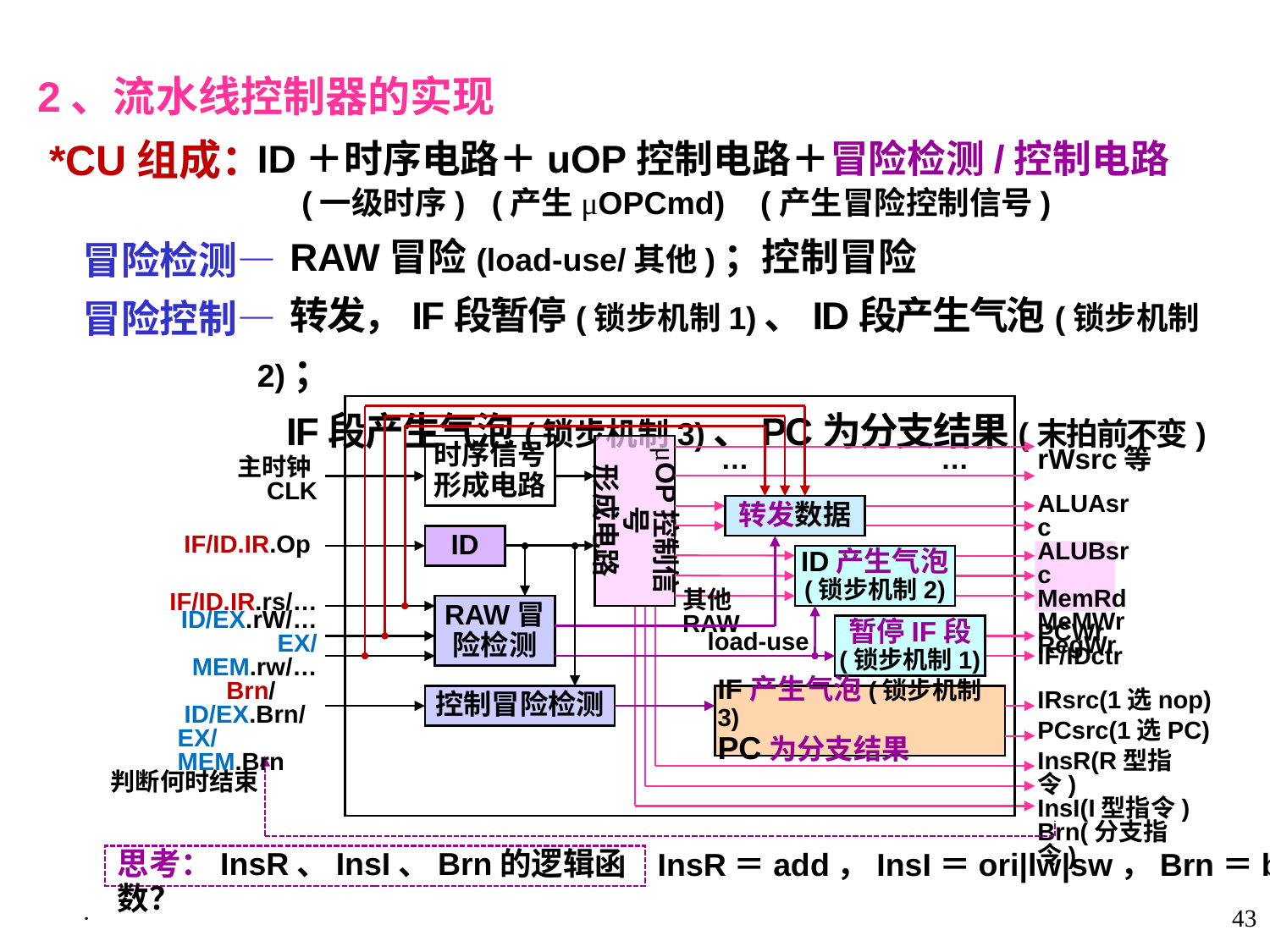

2、流水线控制器的实现
 *CU组成：

    冒险检测—
    冒险控制—
ID＋时序电路＋uOP控制电路＋冒险检测/控制电路
     (一级时序)   (产生μOPCmd)    (产生冒险控制信号)
   RAW冒险(load-use/其他)；控制冒险
   转发，IF段暂停(锁步机制1)、ID段产生气泡(锁步机制2)；
   IF段产生气泡(锁步机制3)、PC为分支结果(末拍前不变)

时序信号形成电路
μOP控制信号
形成电路
…
rWsrc等
…
主时钟CLK
ALUAsrc
ALUBsrc
MemRd
MeMWr
RegWr

ID
IF/ID.IR.Op

InsR(R型指令)
InsI(I型指令)
Brn(分支指令)
转发数据
IF/ID.IR.rs/…
RAW冒险检测
其他RAW
ID/EX.rW/…
EX/MEM.rw/…
load-use
       Brn/
 ID/EX.Brn/
EX/MEM.Brn
控制冒险检测
ID产生气泡
(锁步机制2)
暂停IF段
(锁步机制1)
PCWr
IF/IDctr
IRsrc(1选nop)
IF产生气泡(锁步机制3)
PC为分支结果
PCsrc(1选PC)
判断何时结束
思考：InsR、InsI、Brn的逻辑函数？
InsR＝add，InsI＝ori|lw|sw，Brn＝beq
·
43